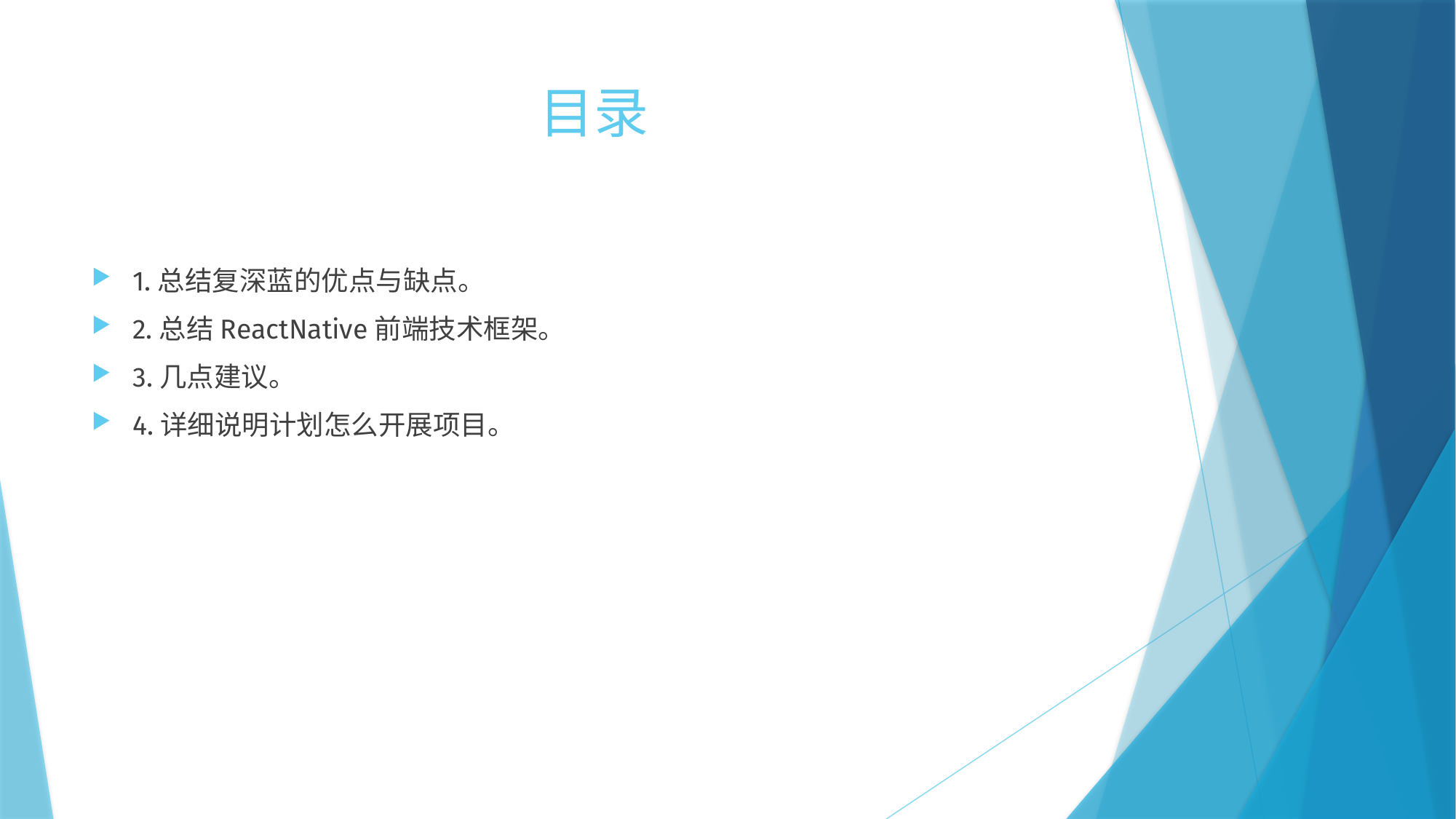

# 目录
1.总结复深蓝的优点与缺点。
2.总结ReactNative前端技术框架。
3.几点建议。
4.详细说明计划怎么开展项目。